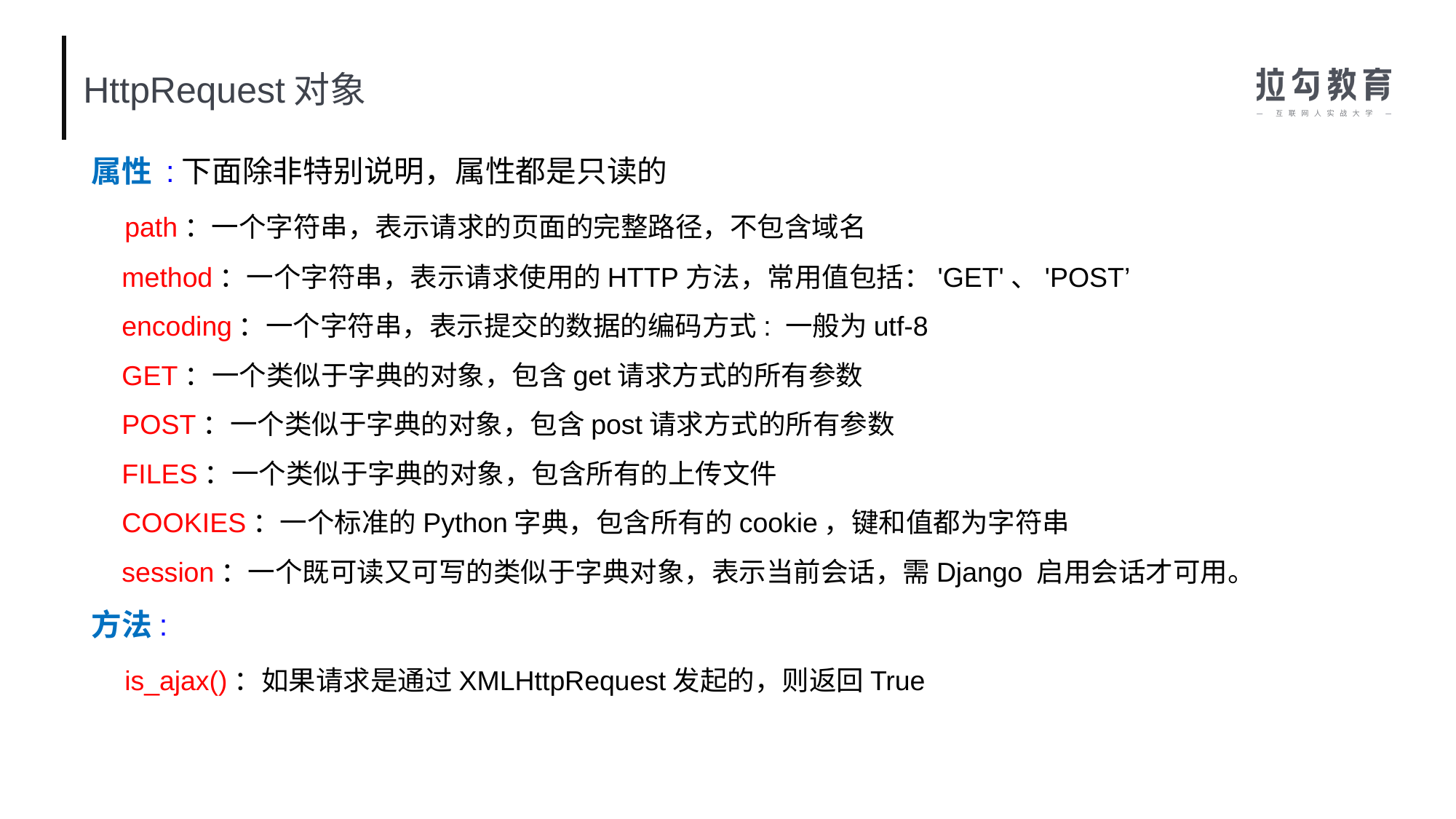

HttpRequest对象
属性 :下面除非特别说明，属性都是只读的
    path：一个字符串，表示请求的页面的完整路径，不包含域名
    method：一个字符串，表示请求使用的HTTP方法，常用值包括：'GET'、'POST’
    encoding：一个字符串，表示提交的数据的编码方式: 一般为utf-8
    GET：一个类似于字典的对象，包含get请求方式的所有参数
    POST：一个类似于字典的对象，包含post请求方式的所有参数
    FILES：一个类似于字典的对象，包含所有的上传文件
    COOKIES：一个标准的Python字典，包含所有的cookie，键和值都为字符串
    session：一个既可读又可写的类似于字典对象，表示当前会话，需Django 启用会话才可用。
方法:
    is_ajax()：如果请求是通过XMLHttpRequest发起的，则返回True